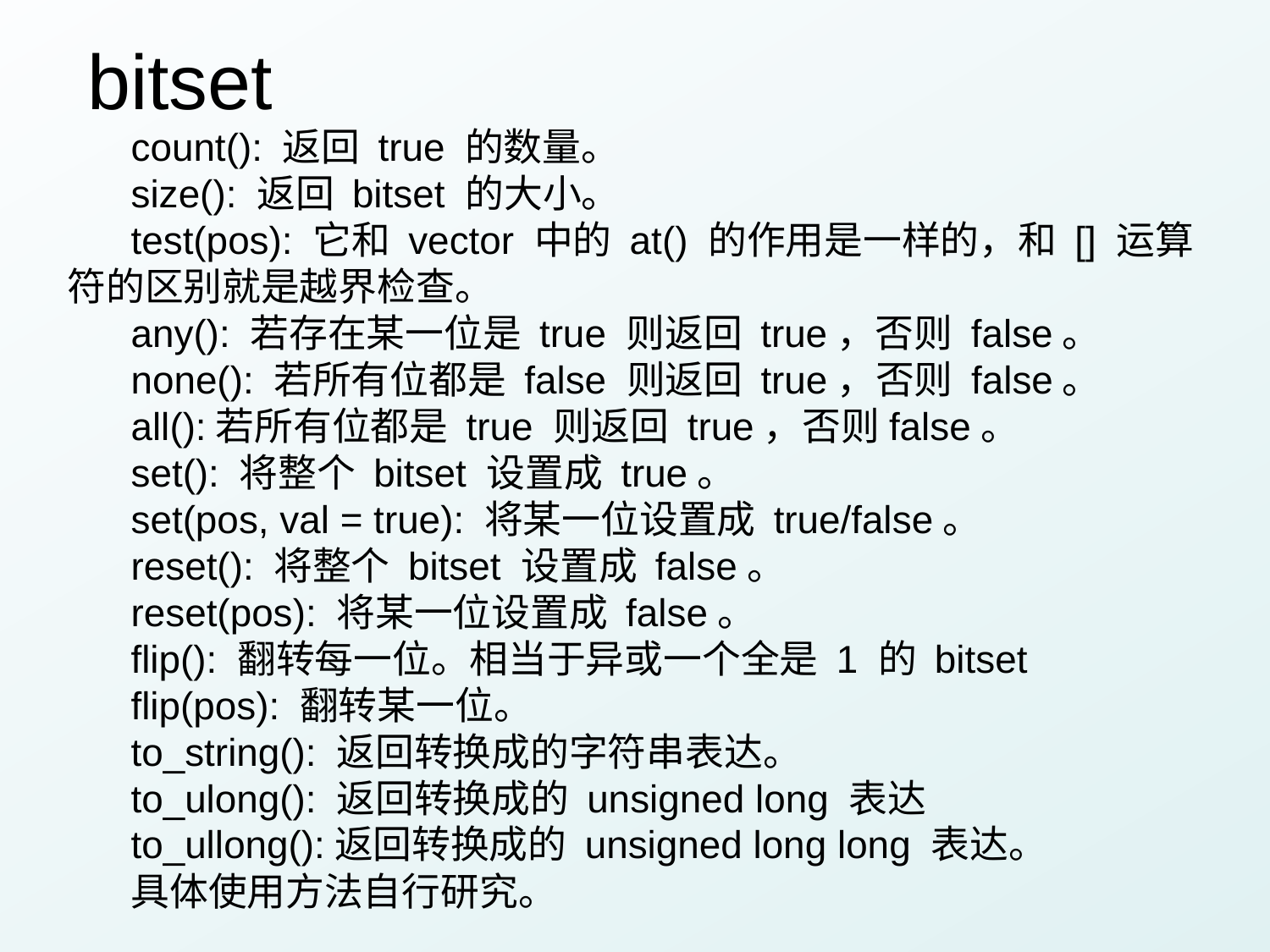

# bitset
count(): 返回 true 的数量。
size(): 返回 bitset 的大小。
test(pos): 它和 vector 中的 at() 的作用是一样的，和 [] 运算符的区别就是越界检查。
any(): 若存在某一位是 true 则返回 true，否则 false。
none(): 若所有位都是 false 则返回 true，否则 false。
all():若所有位都是 true 则返回 true，否则false。
set(): 将整个 bitset 设置成 true。
set(pos, val = true): 将某一位设置成 true/false。
reset(): 将整个 bitset 设置成 false。
reset(pos): 将某一位设置成 false。
flip(): 翻转每一位。相当于异或一个全是 1 的 bitset
flip(pos): 翻转某一位。
to_string(): 返回转换成的字符串表达。
to_ulong(): 返回转换成的 unsigned long 表达
to_ullong():返回转换成的 unsigned long long 表达。
具体使用方法自行研究。